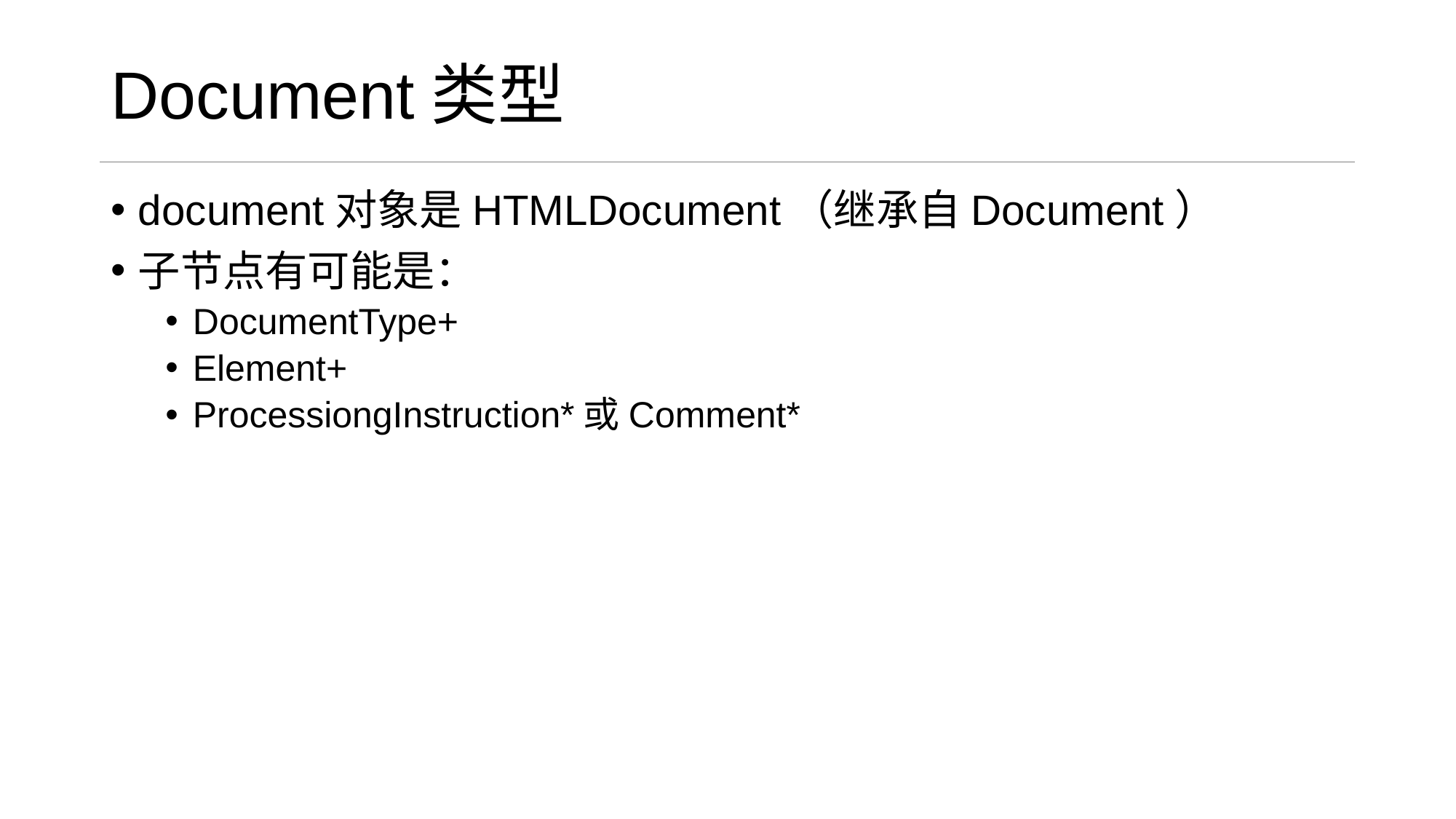

# Document类型
document对象是HTMLDocument（继承自Document）
子节点有可能是：
DocumentType+
Element+
ProcessiongInstruction*或Comment*